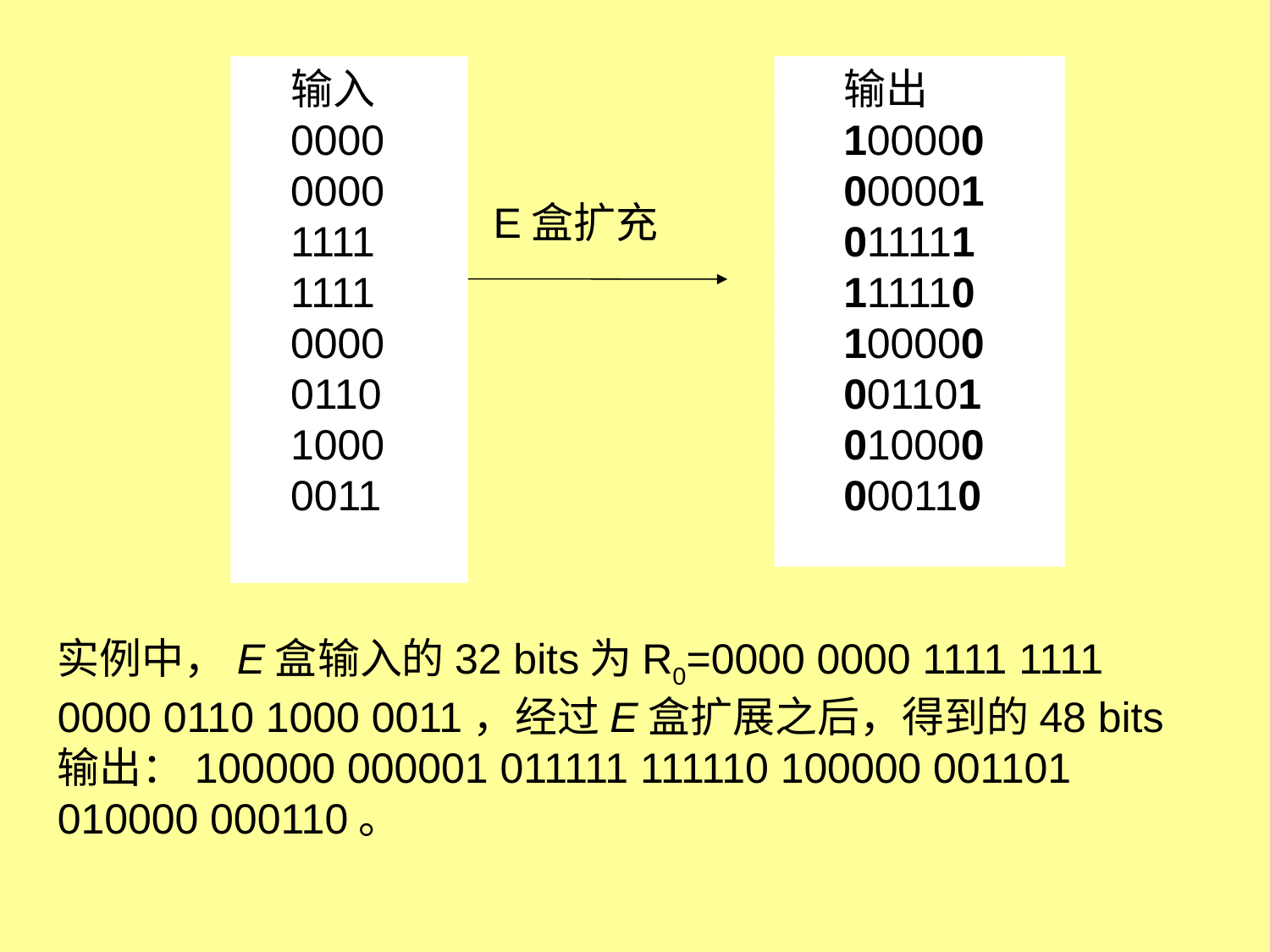

输入
0000
0000
1111
1111
0000
0110
1000
0011
输出
100000
000001
011111
111110
100000
001101
010000
000110
E盒扩充
实例中，E盒输入的32 bits为R0=0000 0000 1111 1111 0000 0110 1000 0011，经过E盒扩展之后，得到的48 bits输出：100000 000001 011111 111110 100000 001101 010000 000110。